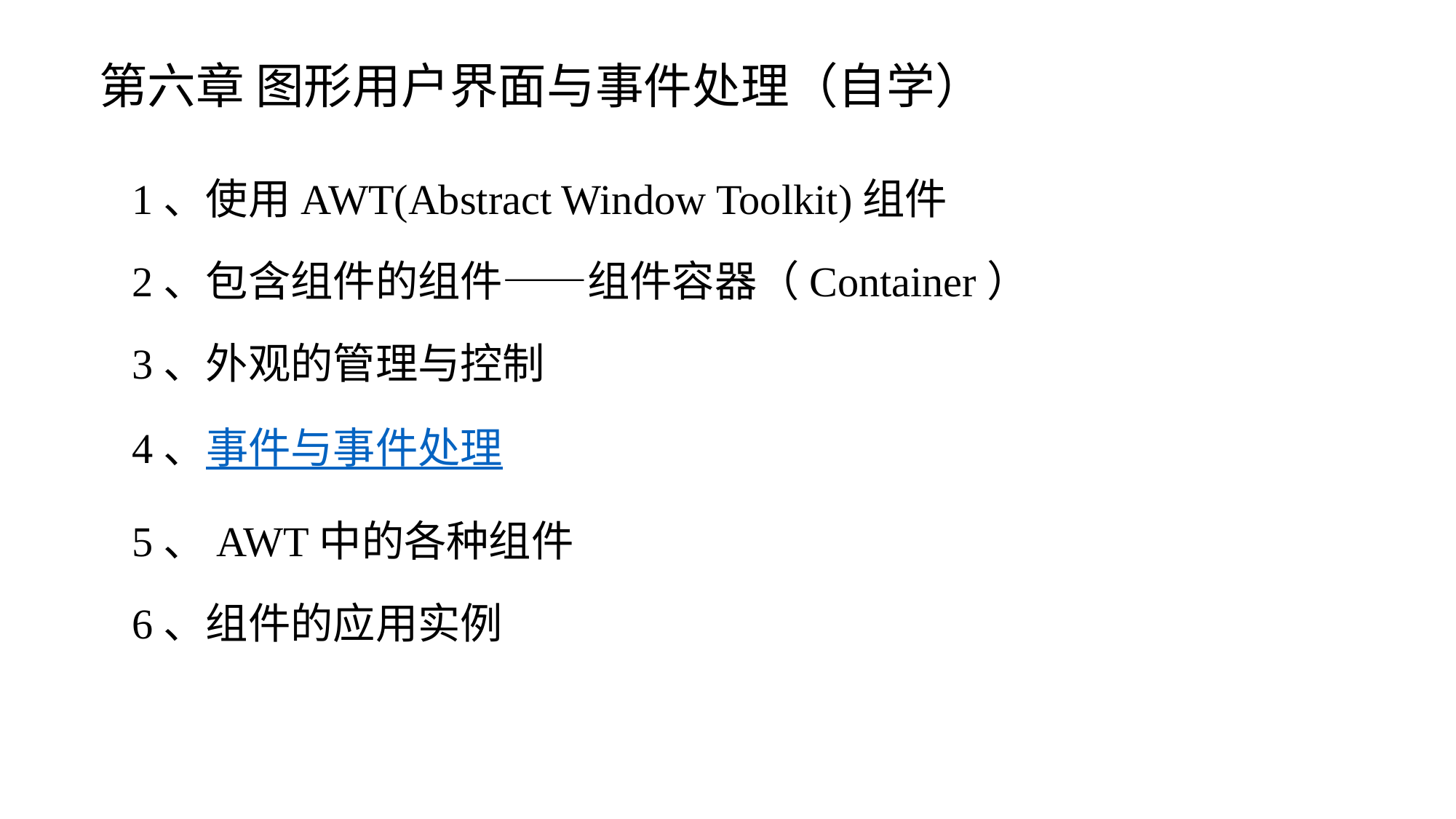

第六章 图形用户界面与事件处理（自学）
1、使用AWT(Abstract Window Toolkit)组件
2、包含组件的组件——组件容器（Container）
3、外观的管理与控制
4、事件与事件处理
5、AWT中的各种组件
6、组件的应用实例